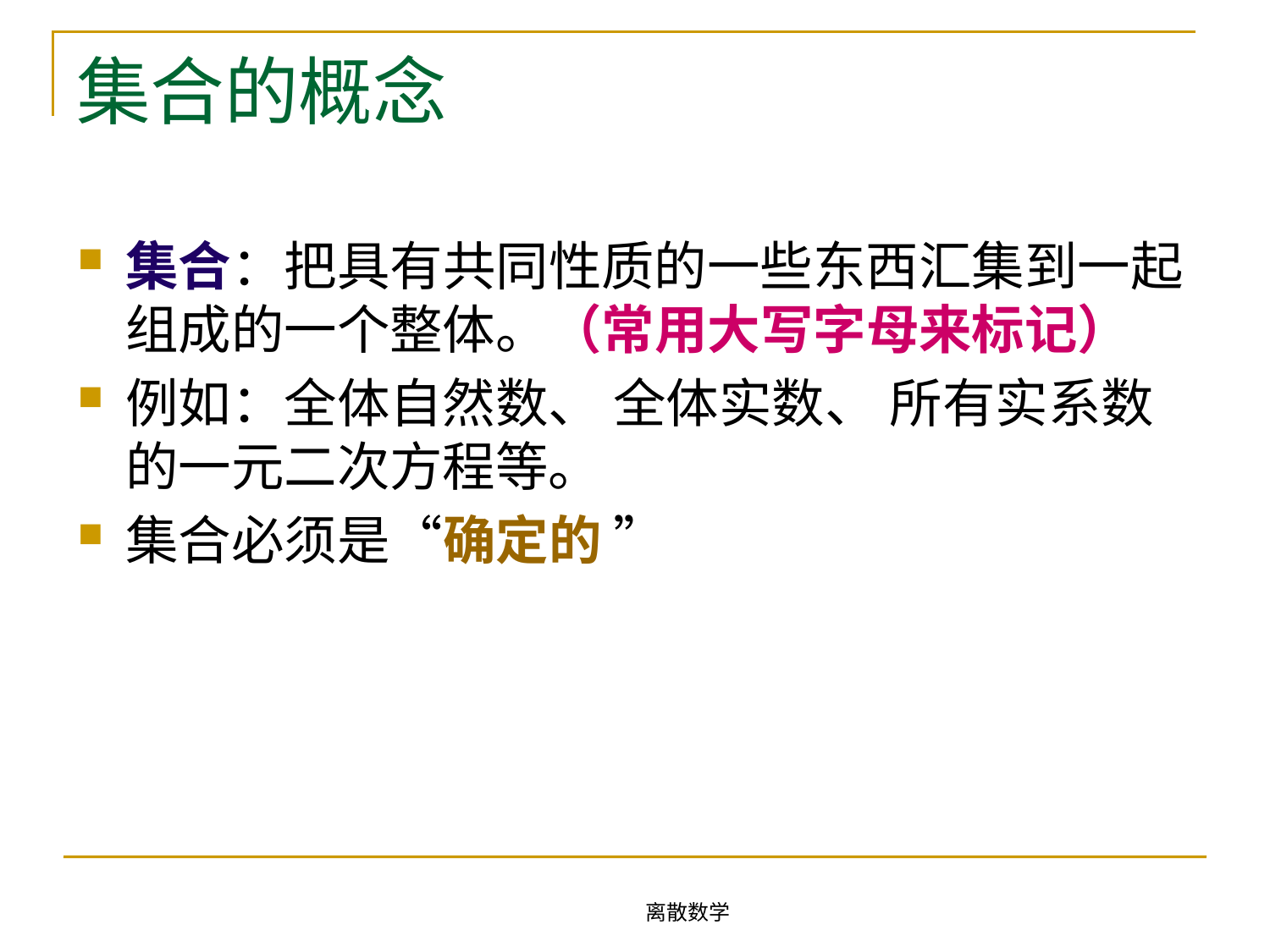

# 集合的概念
集合：把具有共同性质的一些东西汇集到一起组成的一个整体。（常用大写字母来标记）
例如：全体自然数、 全体实数、 所有实系数的一元二次方程等。
集合必须是“确定的 ”

离散数学
3